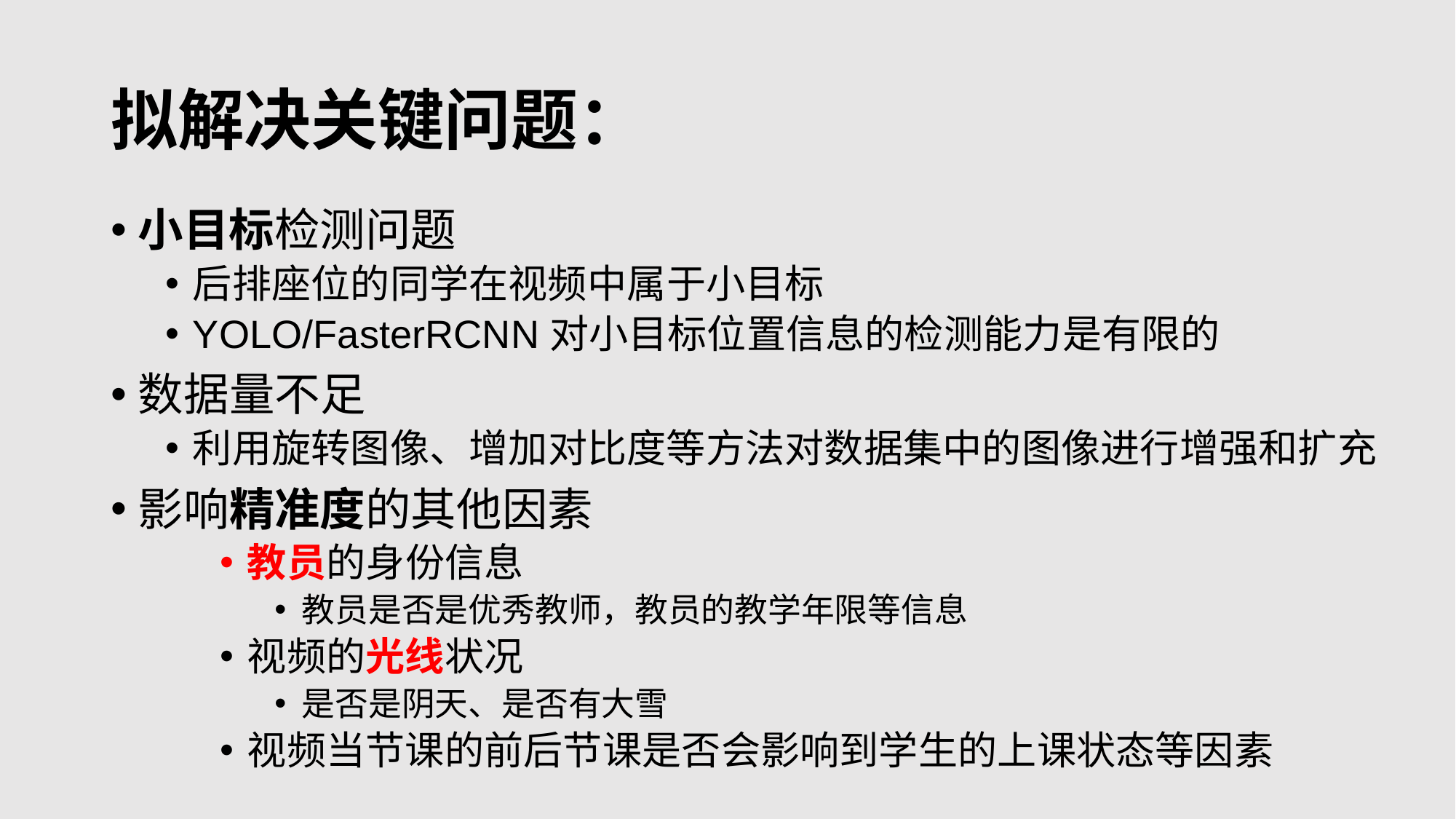

# 拟解决关键问题：
小目标检测问题
后排座位的同学在视频中属于小目标
YOLO/FasterRCNN对小目标位置信息的检测能力是有限的
数据量不足
利用旋转图像、增加对比度等方法对数据集中的图像进行增强和扩充
影响精准度的其他因素
教员的身份信息
教员是否是优秀教师，教员的教学年限等信息
视频的光线状况
是否是阴天、是否有大雪
视频当节课的前后节课是否会影响到学生的上课状态等因素